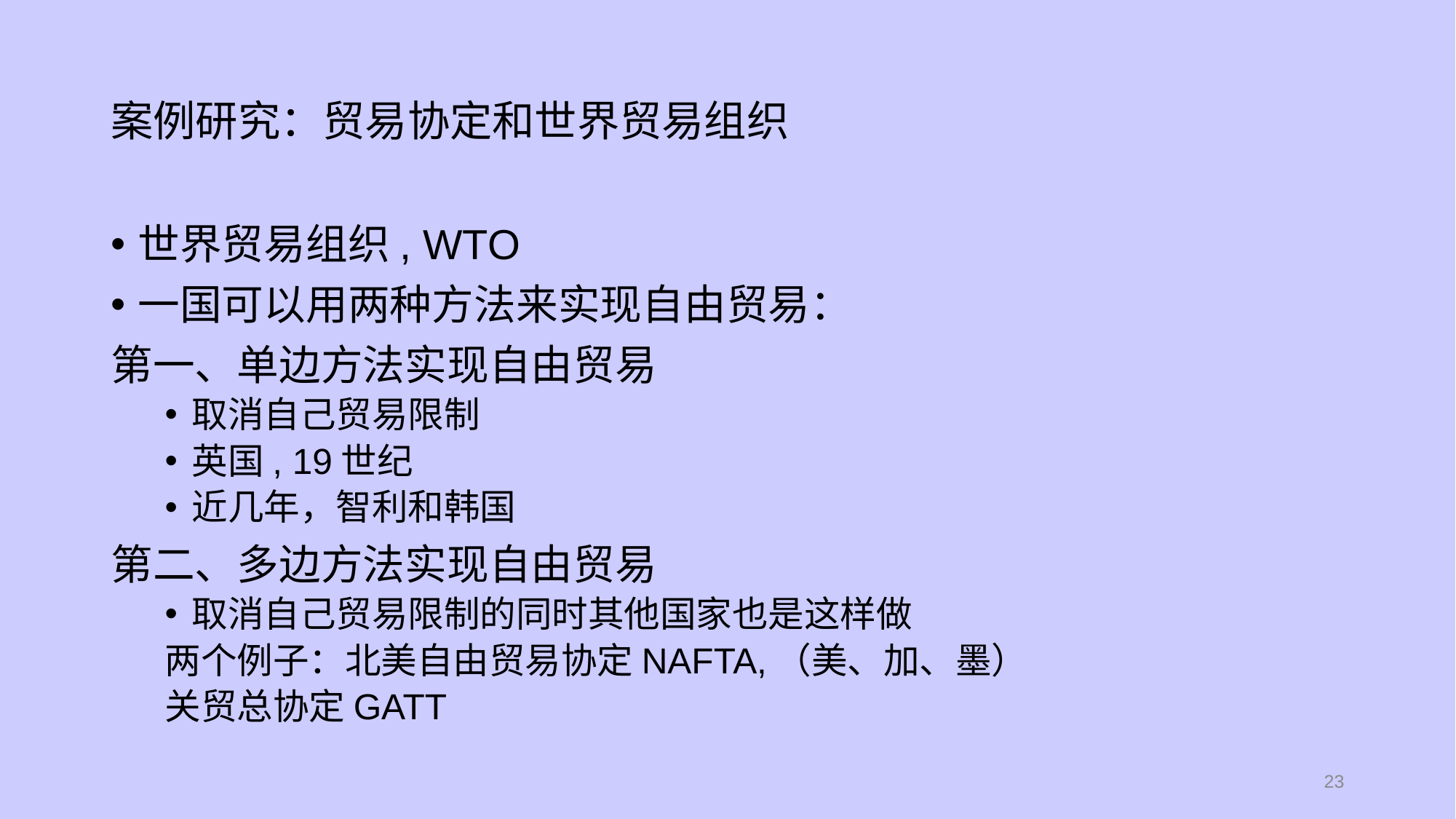

# 案例研究：贸易协定和世界贸易组织
世界贸易组织, WTO
一国可以用两种方法来实现自由贸易：
第一、单边方法实现自由贸易
取消自己贸易限制
英国, 19世纪
近几年，智利和韩国
第二、多边方法实现自由贸易
取消自己贸易限制的同时其他国家也是这样做
两个例子：北美自由贸易协定NAFTA,（美、加、墨）
关贸总协定GATT
23